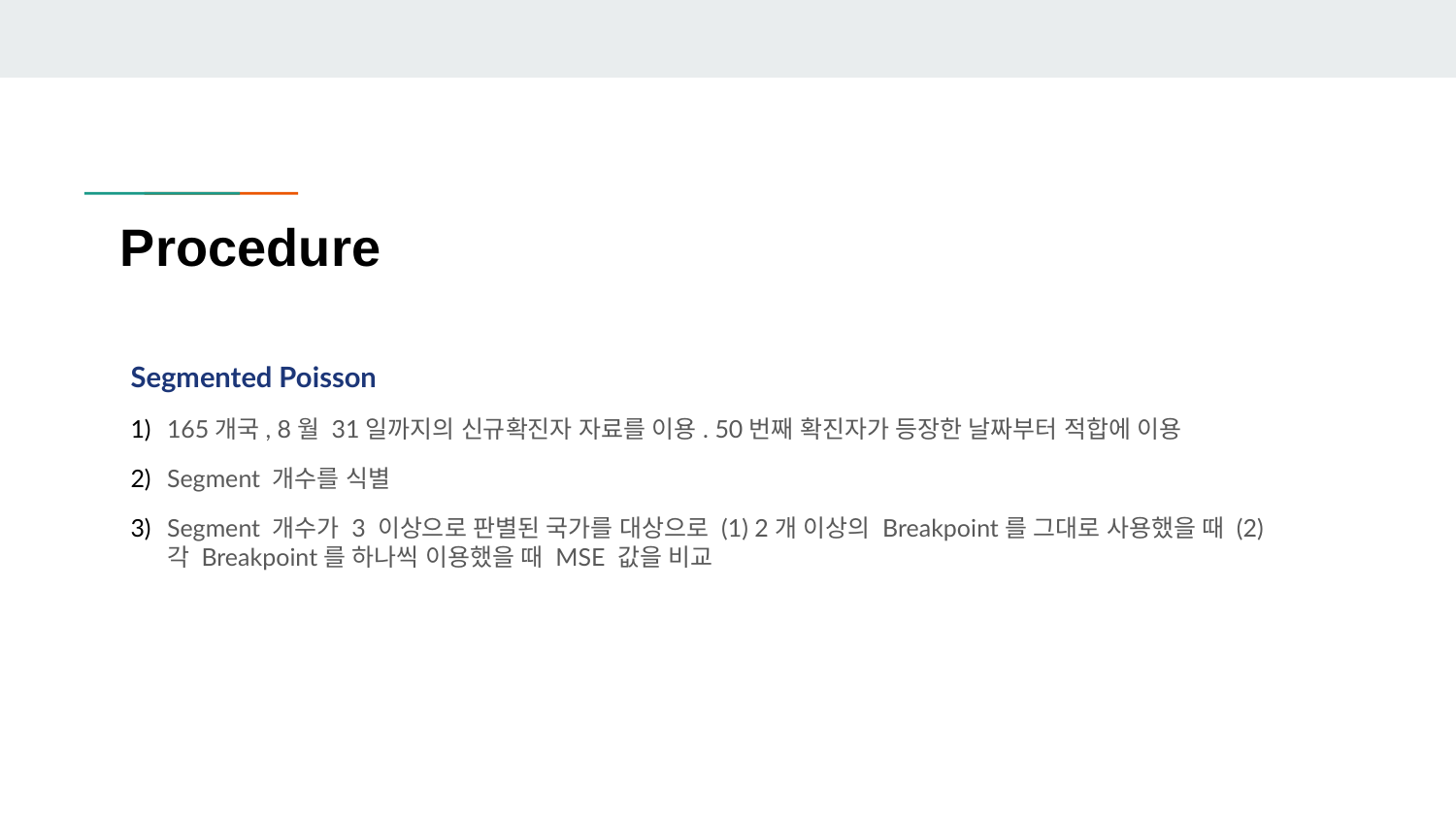

# Procedure
Segmented Poisson
165개국, 8월 31일까지의 신규확진자 자료를 이용. 50번째 확진자가 등장한 날짜부터 적합에 이용
Segment 개수를 식별
Segment 개수가 3 이상으로 판별된 국가를 대상으로 (1) 2개 이상의 Breakpoint를 그대로 사용했을 때 (2) 각 Breakpoint를 하나씩 이용했을 때 MSE 값을 비교